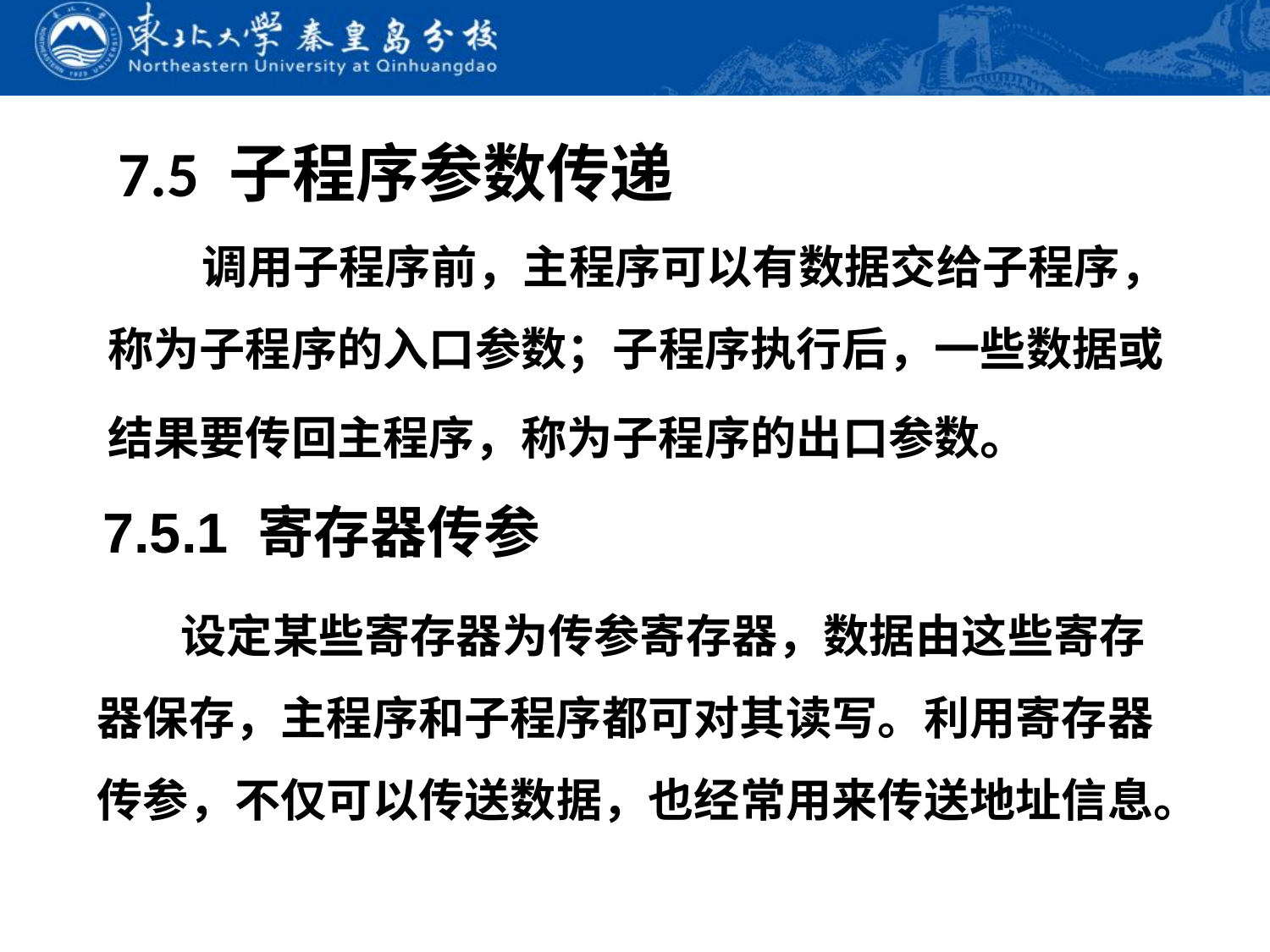

# 7.5 子程序参数传递
        调用子程序前，主程序可以有数据交给子程序，称为子程序的入口参数；子程序执行后，一些数据或结果要传回主程序，称为子程序的出口参数。
7.5.1 寄存器传参
       设定某些寄存器为传参寄存器，数据由这些寄存器保存，主程序和子程序都可对其读写。利用寄存器传参，不仅可以传送数据，也经常用来传送地址信息。